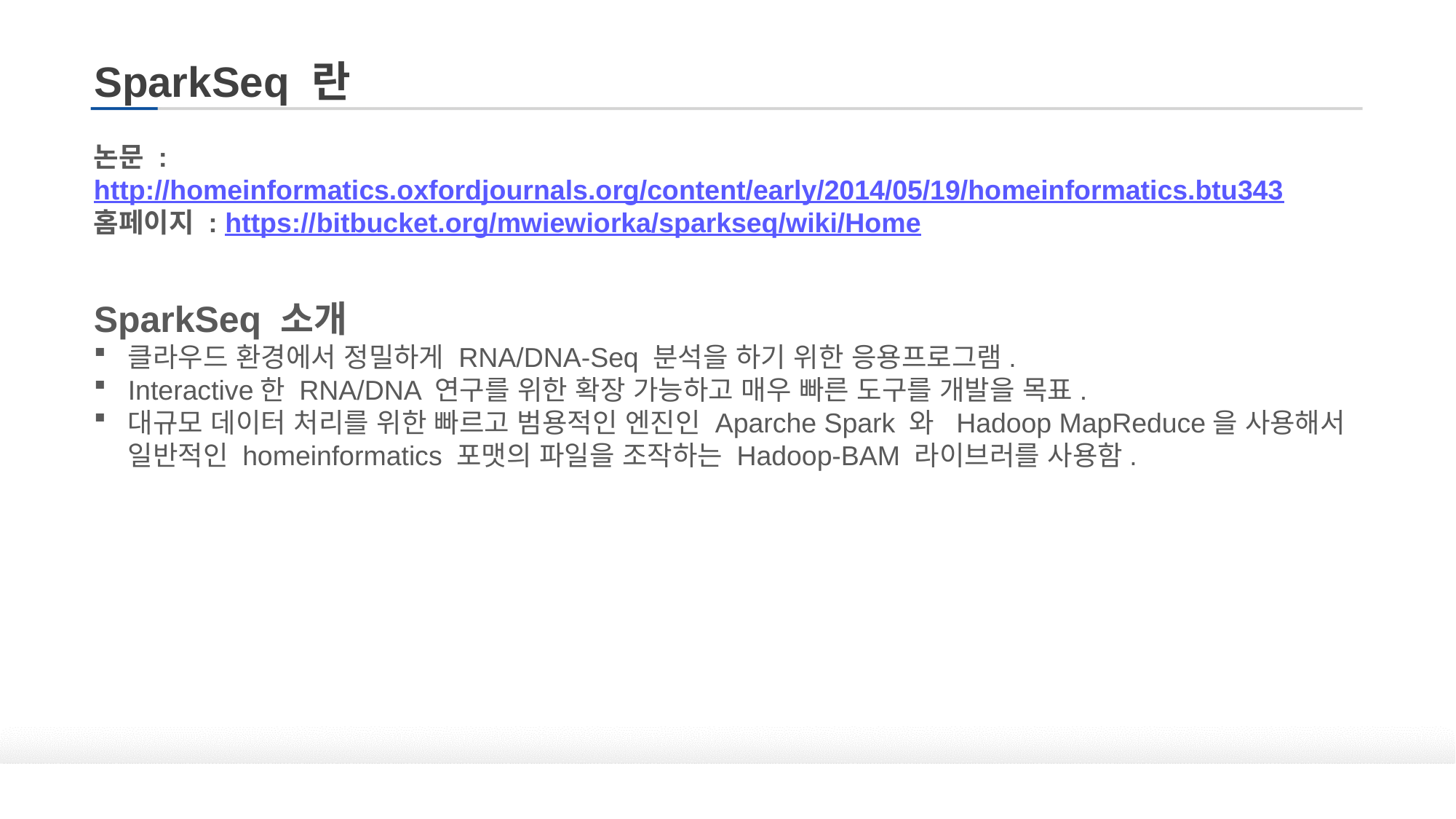

# SparkSeq 란
논문 : http://homeinformatics.oxfordjournals.org/content/early/2014/05/19/homeinformatics.btu343
홈페이지 : https://bitbucket.org/mwiewiorka/sparkseq/wiki/Home

SparkSeq 소개
클라우드 환경에서 정밀하게 RNA/DNA-Seq 분석을 하기 위한 응용프로그램.
Interactive한 RNA/DNA 연구를 위한 확장 가능하고 매우 빠른 도구를 개발을 목표.
대규모 데이터 처리를 위한 빠르고 범용적인 엔진인 Aparche Spark 와  Hadoop MapReduce을 사용해서 일반적인 homeinformatics 포맷의 파일을 조작하는 Hadoop-BAM 라이브러를 사용함.